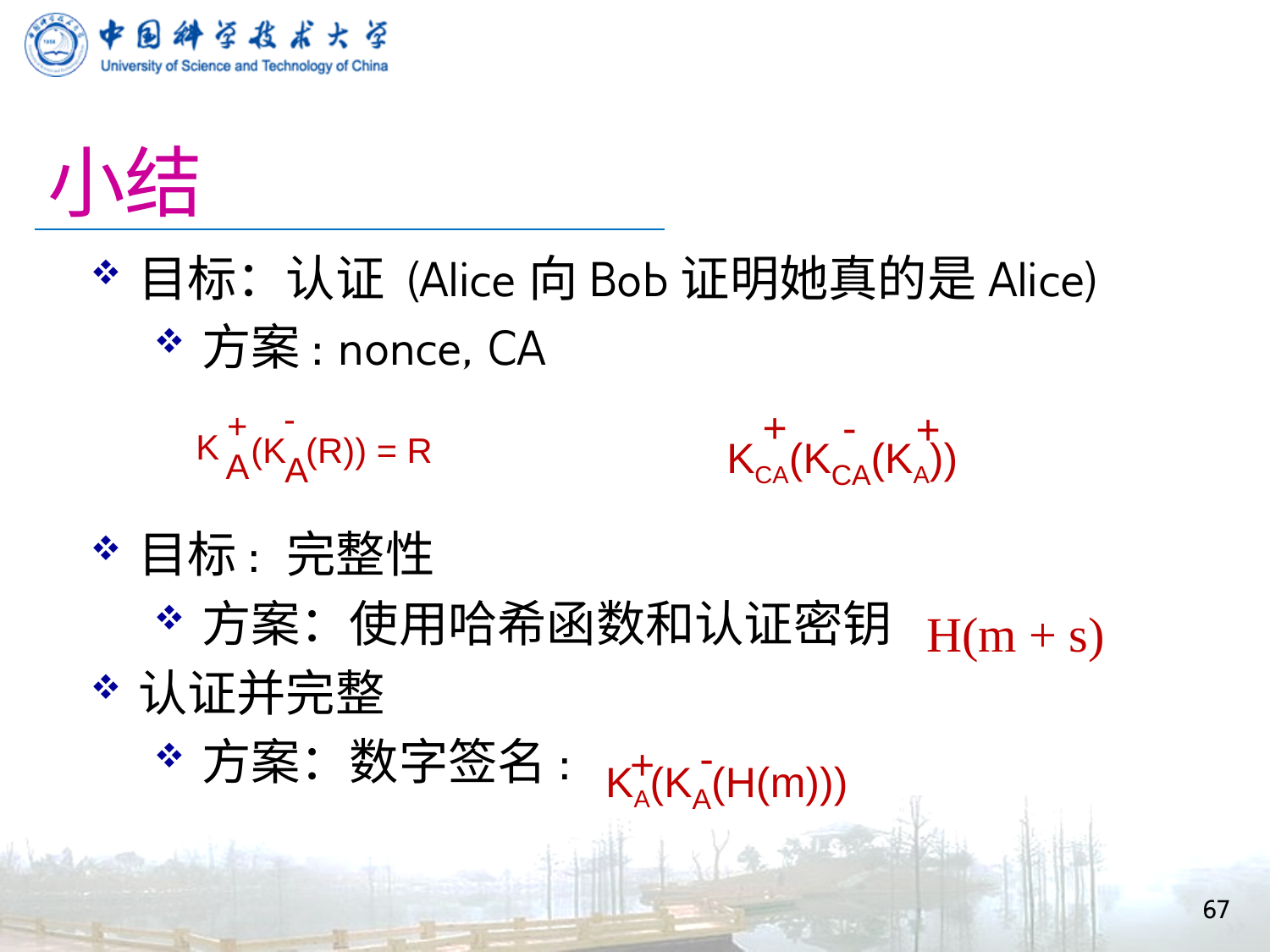

# 小结
目标：认证 (Alice向Bob证明她真的是Alice)
方案: nonce, CA

目标: 完整性
方案：使用哈希函数和认证密钥
认证并完整
方案：数字签名:

-
+
K
(K  (R)) = R
A
A
-
+
+
KCA(KCA(KA))
H(m + s)
-
+
KA(KA(H(m)))
67